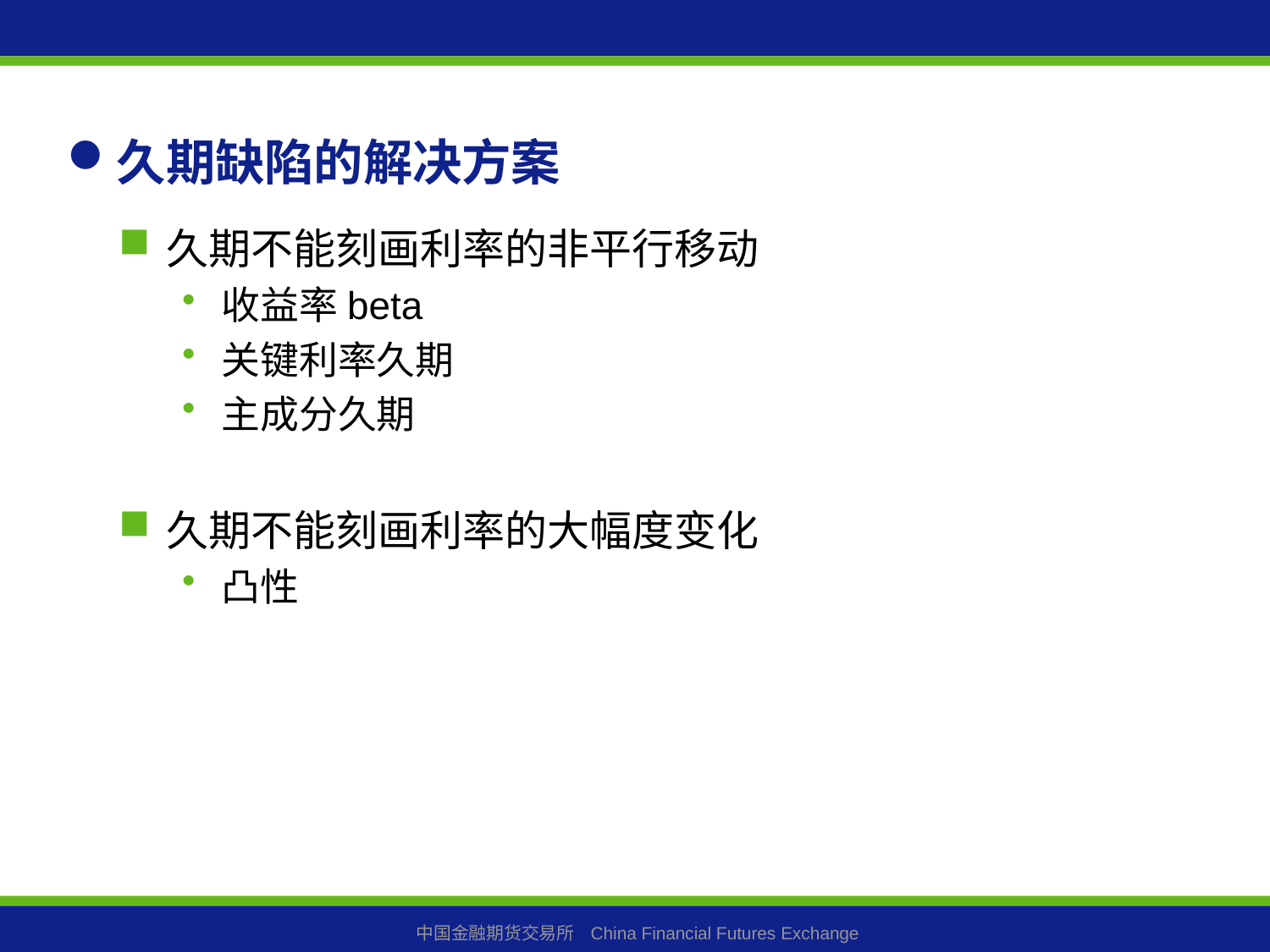

# 久期缺陷的解决方案
久期不能刻画利率的非平行移动
收益率beta
关键利率久期
主成分久期

久期不能刻画利率的大幅度变化
凸性